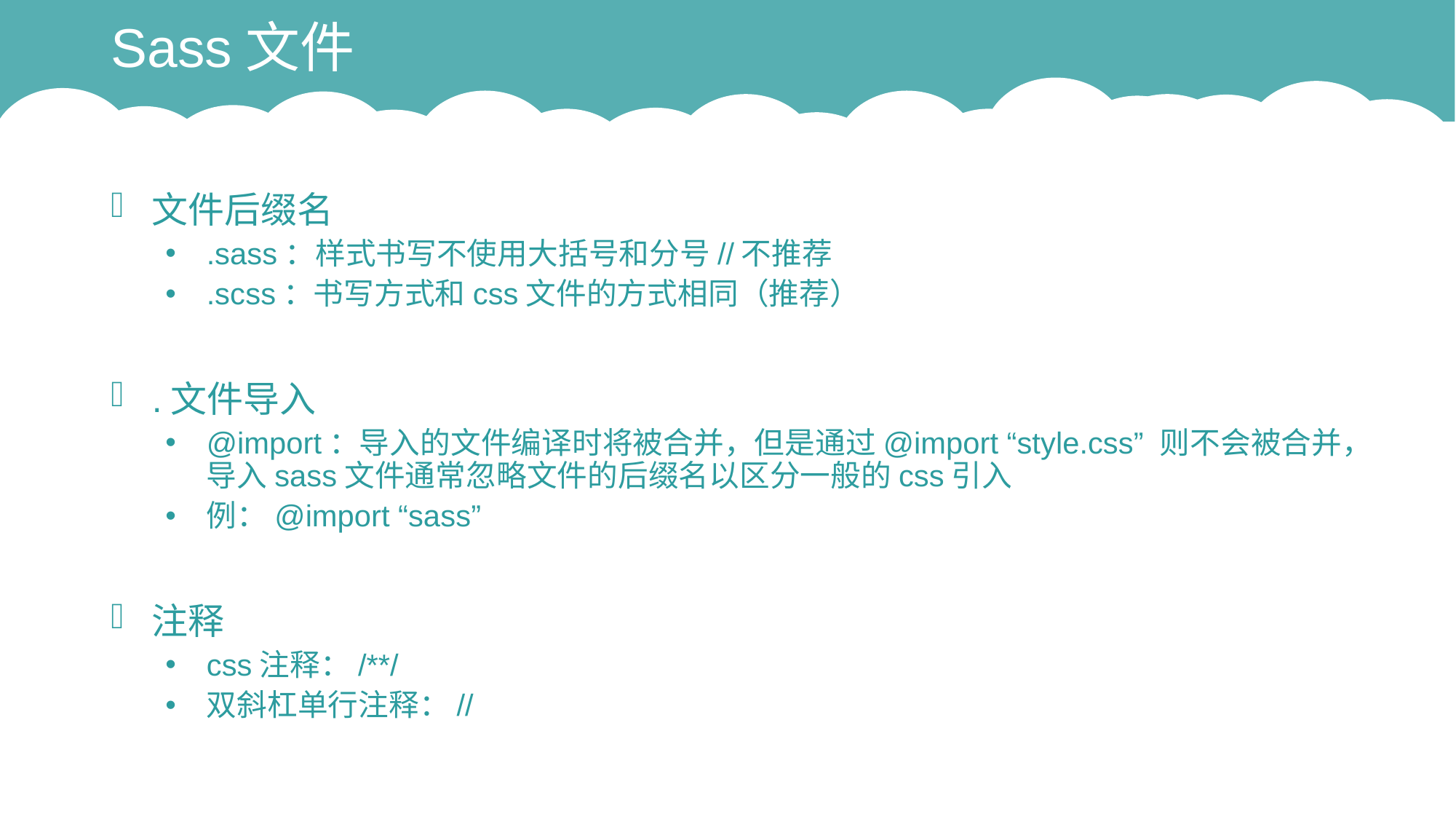

# Sass文件

文件后缀名
.sass：样式书写不使用大括号和分号//不推荐
.scss：书写方式和css文件的方式相同（推荐）

.文件导入
@import：导入的文件编译时将被合并，但是通过@import “style.css” 则不会被合并，导入sass文件通常忽略文件的后缀名以区分一般的css引入
例：@import “sass”

注释
css注释：/**/
双斜杠单行注释：//